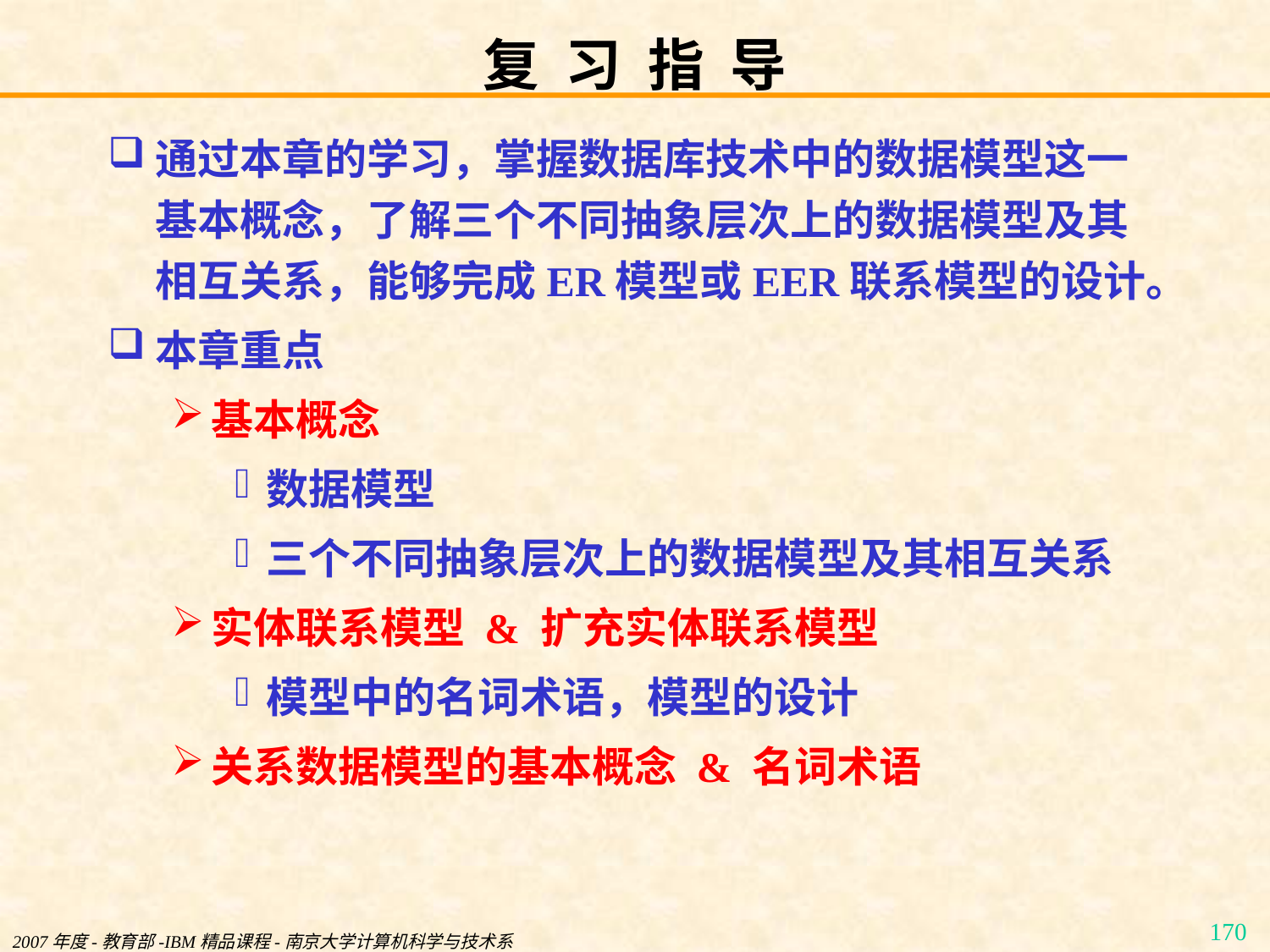

# 复  习  指  导
通过本章的学习，掌握数据库技术中的数据模型这一基本概念，了解三个不同抽象层次上的数据模型及其相互关系，能够完成ER模型或EER联系模型的设计。
本章重点
基本概念
数据模型
三个不同抽象层次上的数据模型及其相互关系
实体联系模型 & 扩充实体联系模型
模型中的名词术语，模型的设计
关系数据模型的基本概念 & 名词术语
170
2007年度-教育部-IBM精品课程-南京大学计算机科学与技术系